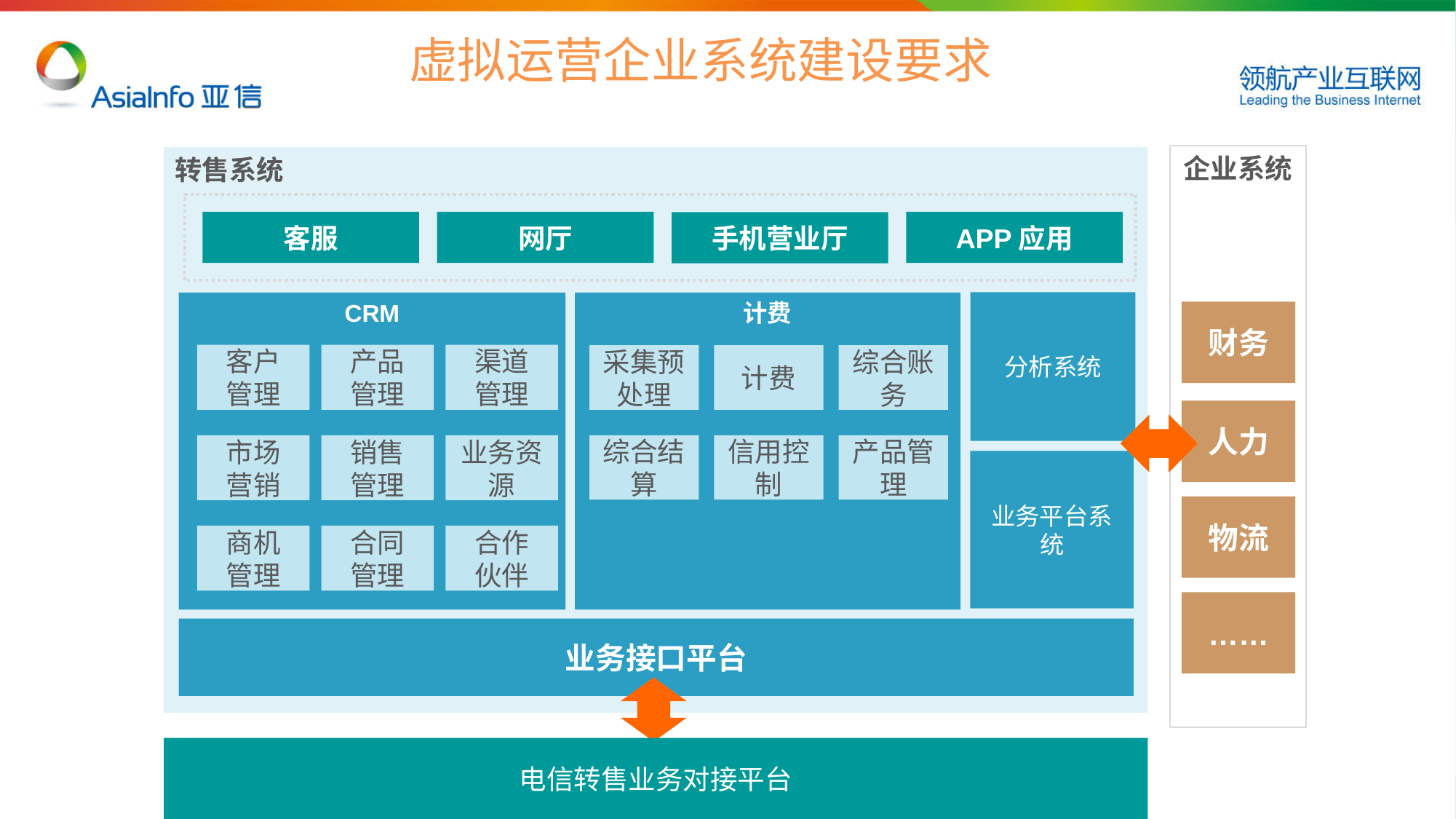

虚拟运营企业系统建设要求
企业系统
转售系统

APP应用
网厅
客服
手机营业厅
分析系统
CRM
计费
财务
客户
管理
产品
管理
渠道
管理
采集预处理
计费
综合账务
人力

综合结算
信用控制
产品管理
市场
营销
销售
管理
业务资源
业务平台系统
物流
商机
管理
合同
管理
合作
伙伴
……
业务接口平台

电信转售业务对接平台